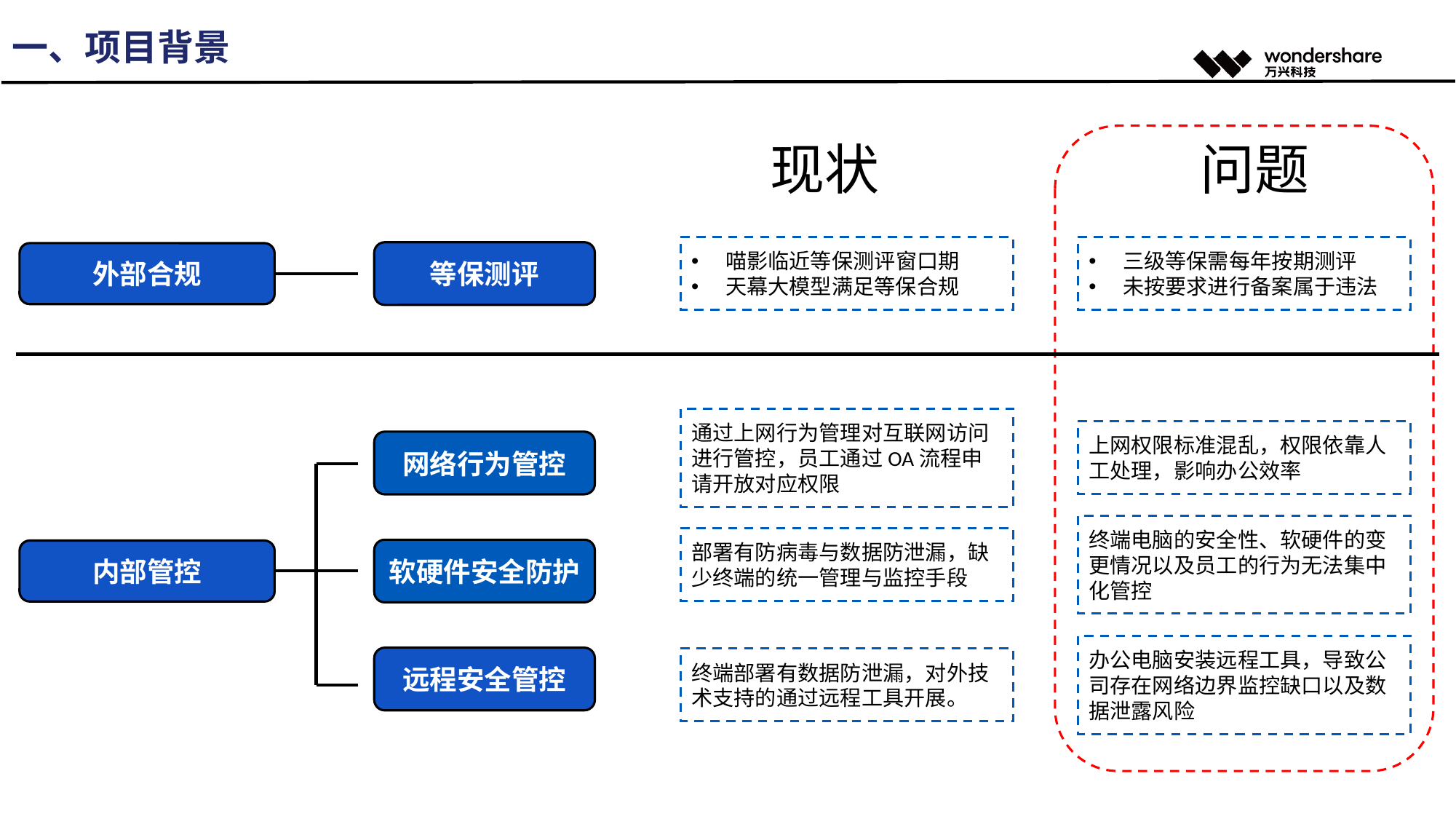

一、项目背景
现状
问题

喵影临近等保测评窗口期
天幕大模型满足等保合规
三级等保需每年按期测评
未按要求进行备案属于违法
等保测评
外部合规
通过上网行为管理对互联网访问进行管控，员工通过OA流程申请开放对应权限
上网权限标准混乱，权限依靠人工处理，影响办公效率
网络行为管控
软硬件安全防护
内部管控
远程安全管控
终端电脑的安全性、软硬件的变更情况以及员工的行为无法集中化管控
部署有防病毒与数据防泄漏，缺少终端的统一管理与监控手段
办公电脑安装远程工具，导致公司存在网络边界监控缺口以及数据泄露风险
终端部署有数据防泄漏，对外技术支持的通过远程工具开展。